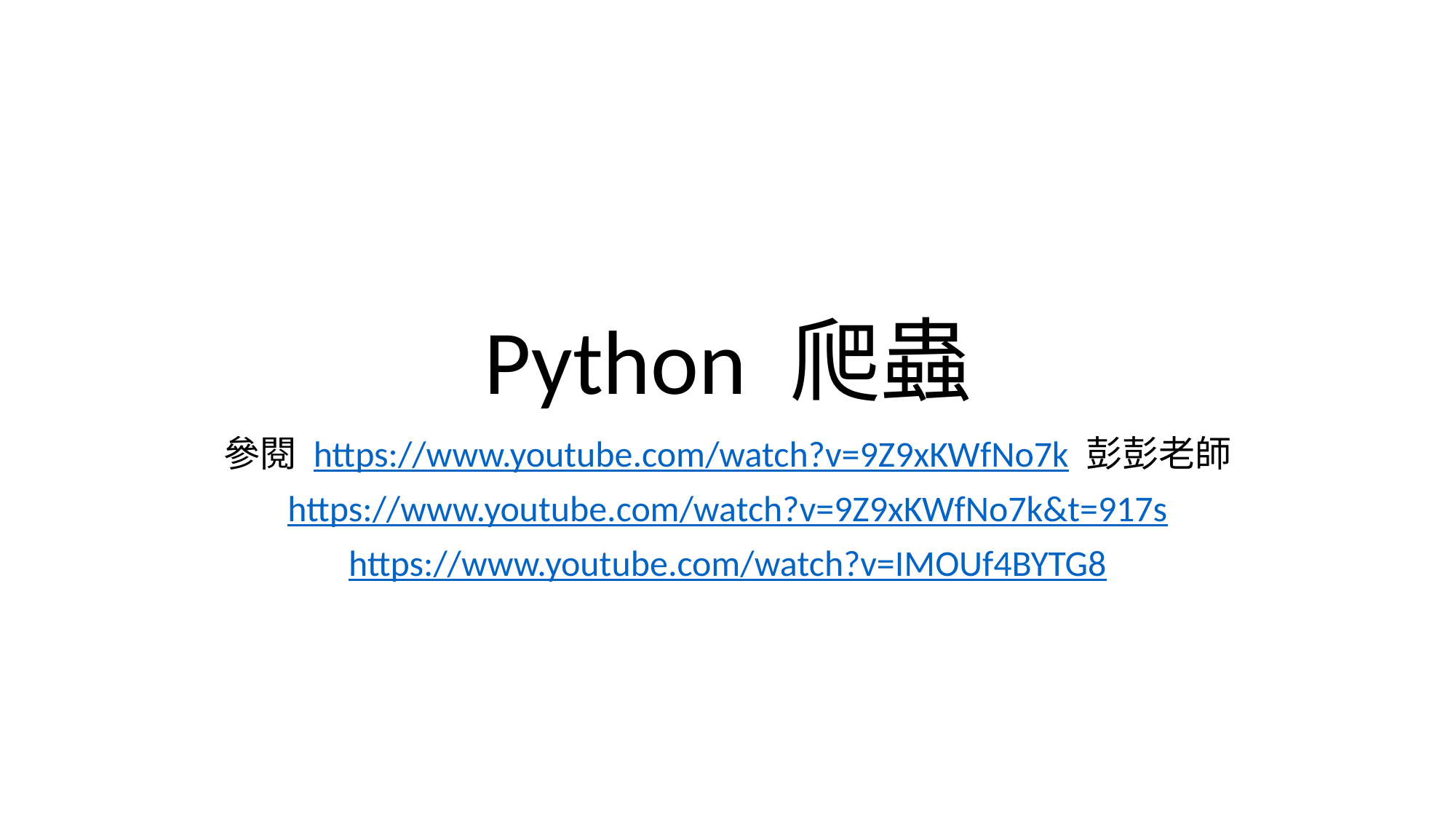

# Python 爬蟲
參閱 https://www.youtube.com/watch?v=9Z9xKWfNo7k 彭彭老師
https://www.youtube.com/watch?v=9Z9xKWfNo7k&t=917s
https://www.youtube.com/watch?v=IMOUf4BYTG8